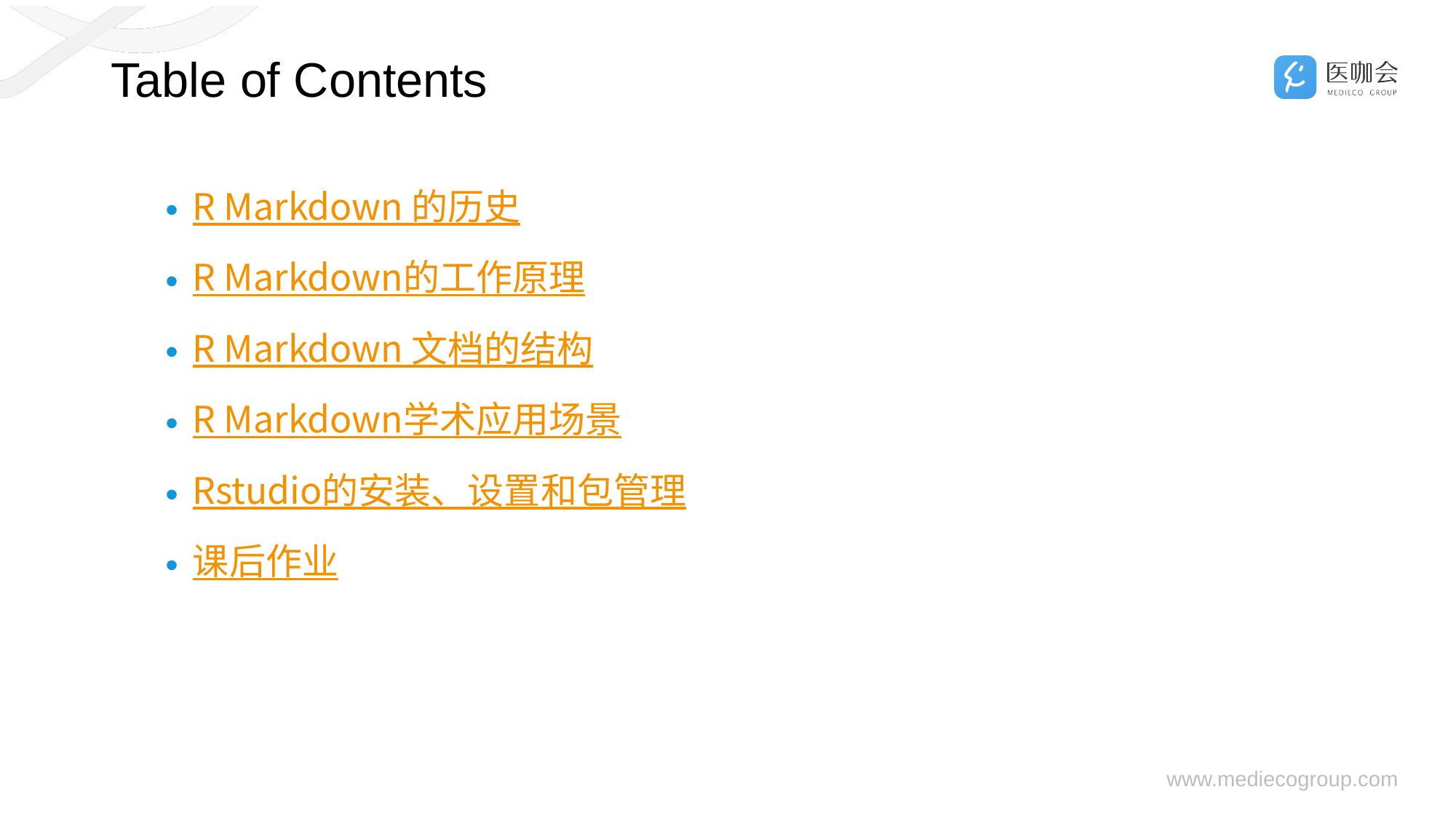

# Table of Contents
R Markdown 的历史
R Markdown的工作原理
R Markdown 文档的结构
R Markdown学术应用场景
Rstudio的安装、设置和包管理
课后作业